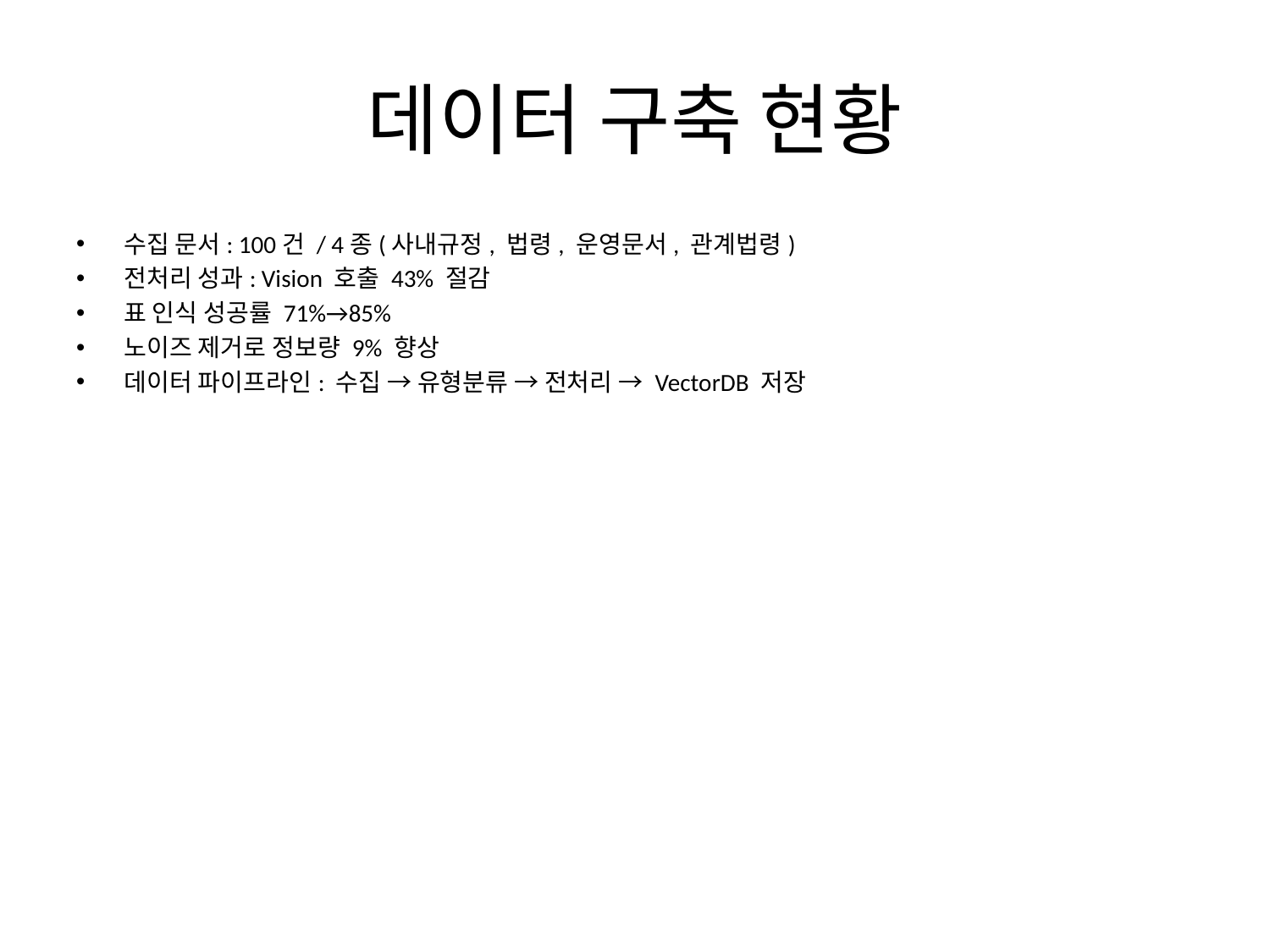

# 데이터 구축 현황
수집 문서: 100건 / 4종(사내규정, 법령, 운영문서, 관계법령)
전처리 성과: Vision 호출 43% 절감
표 인식 성공률 71%→85%
노이즈 제거로 정보량 9% 향상
데이터 파이프라인: 수집 → 유형분류 → 전처리 → VectorDB 저장